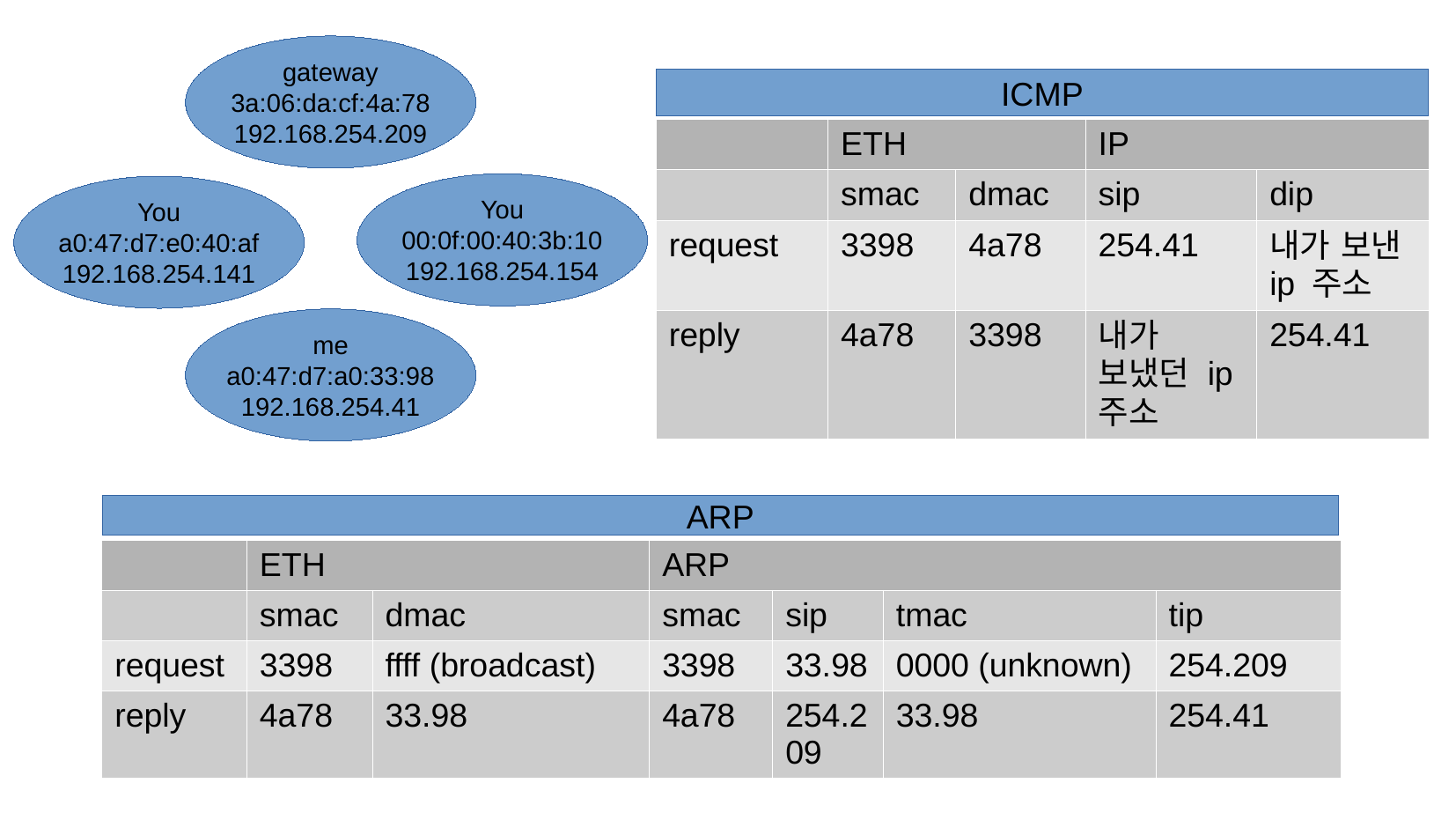

gateway
3a:06:da:cf:4a:78
192.168.254.209
ICMP
|  | ETH |  | IP |  |
| --- | --- | --- | --- | --- |
|  | smac | dmac | sip | dip |
| request | 3398 | 4a78 | 254.41 | 내가 보낸 ip 주소 |
| reply | 4a78 | 3398 | 내가 보냈던 ip 주소 | 254.41 |
You
00:0f:00:40:3b:10
192.168.254.154
You
a0:47:d7:e0:40:af
192.168.254.141
me
a0:47:d7:a0:33:98
192.168.254.41
ARP
|  | ETH |  | ARP |  |  |  |
| --- | --- | --- | --- | --- | --- | --- |
|  | smac | dmac | smac | sip | tmac | tip |
| request | 3398 | ffff (broadcast) | 3398 | 33.98 | 0000 (unknown) | 254.209 |
| reply | 4a78 | 33.98 | 4a78 | 254.209 | 33.98 | 254.41 |